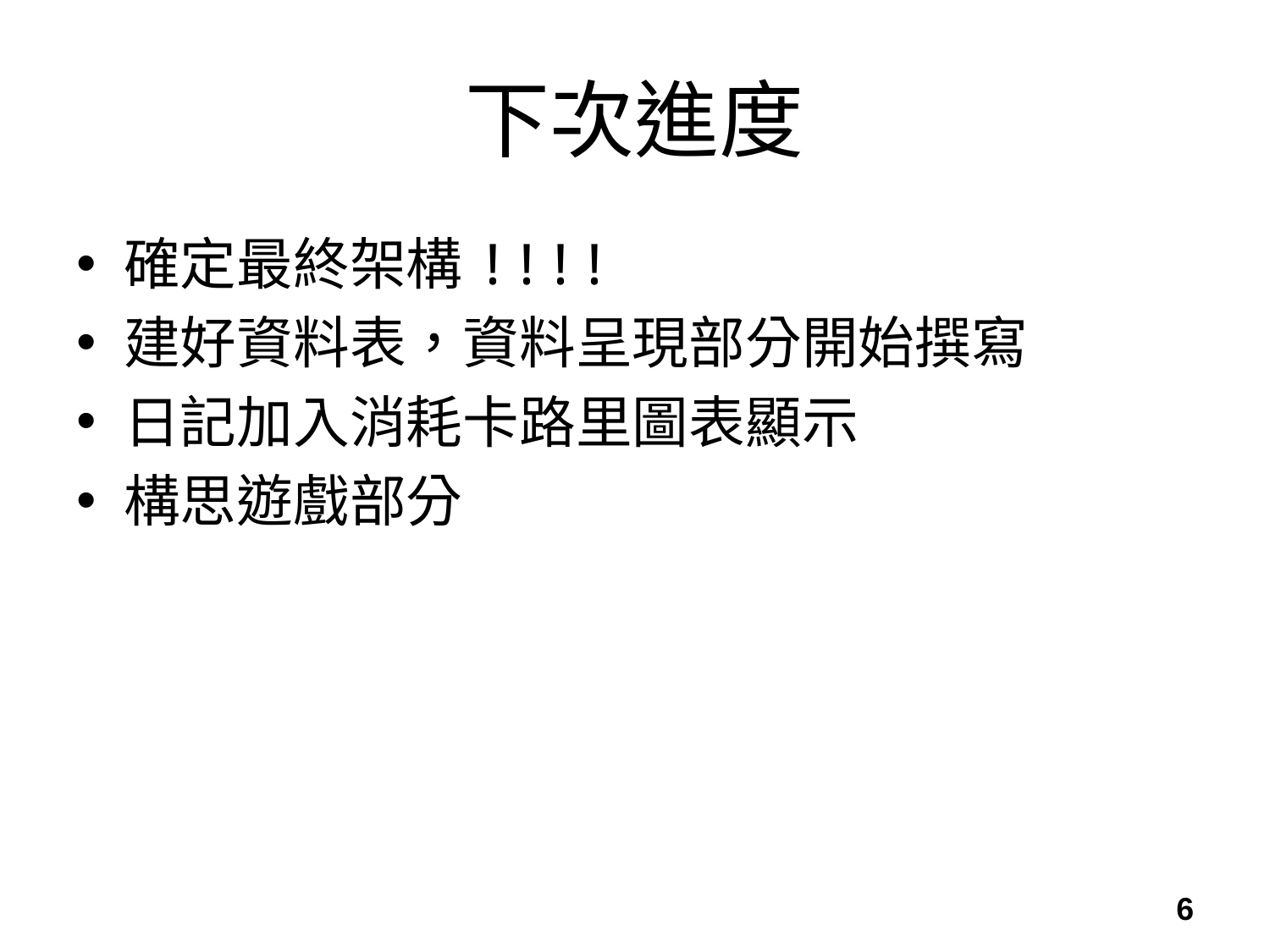

# 下次進度
確定最終架構!!!!
建好資料表，資料呈現部分開始撰寫
日記加入消耗卡路里圖表顯示
構思遊戲部分
6